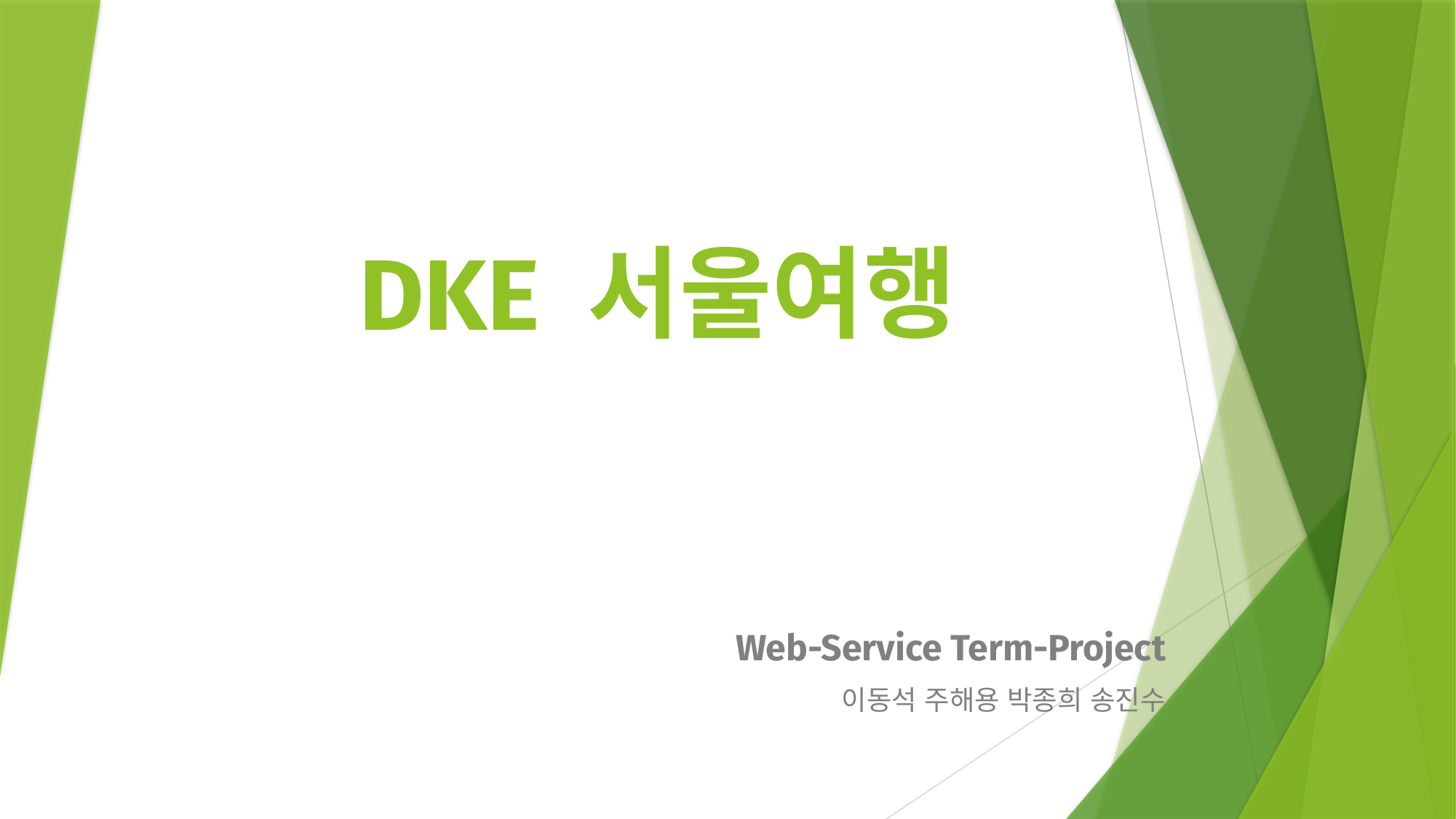

# DKE 서울여행
Web-Service Term-Project
이동석 주해용 박종희 송진수